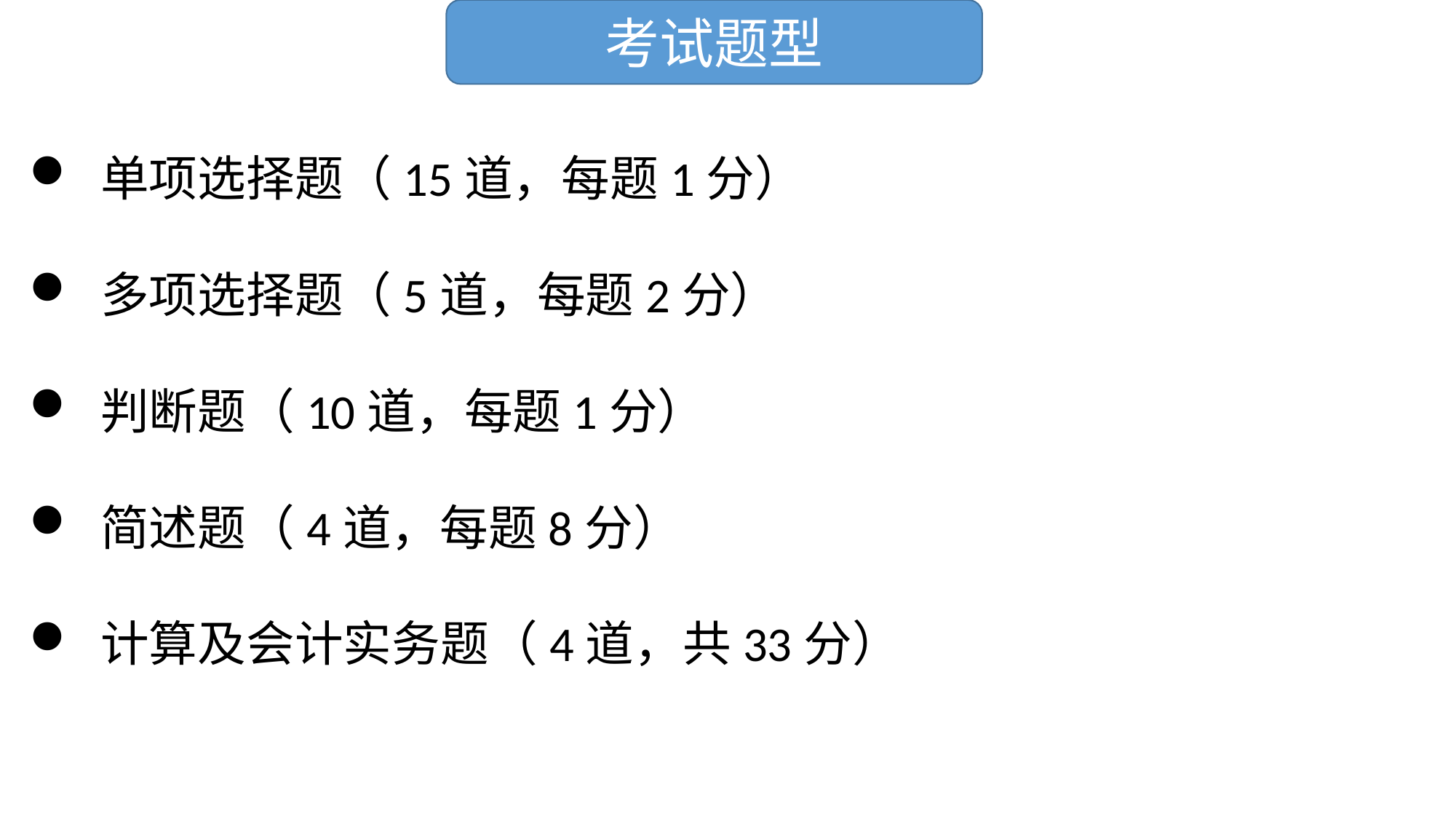

考试题型
 单项选择题（15道，每题1分）
 多项选择题（5道，每题2分）
 判断题（10道，每题1分）
 简述题（4道，每题8分）
 计算及会计实务题（4道，共33分）